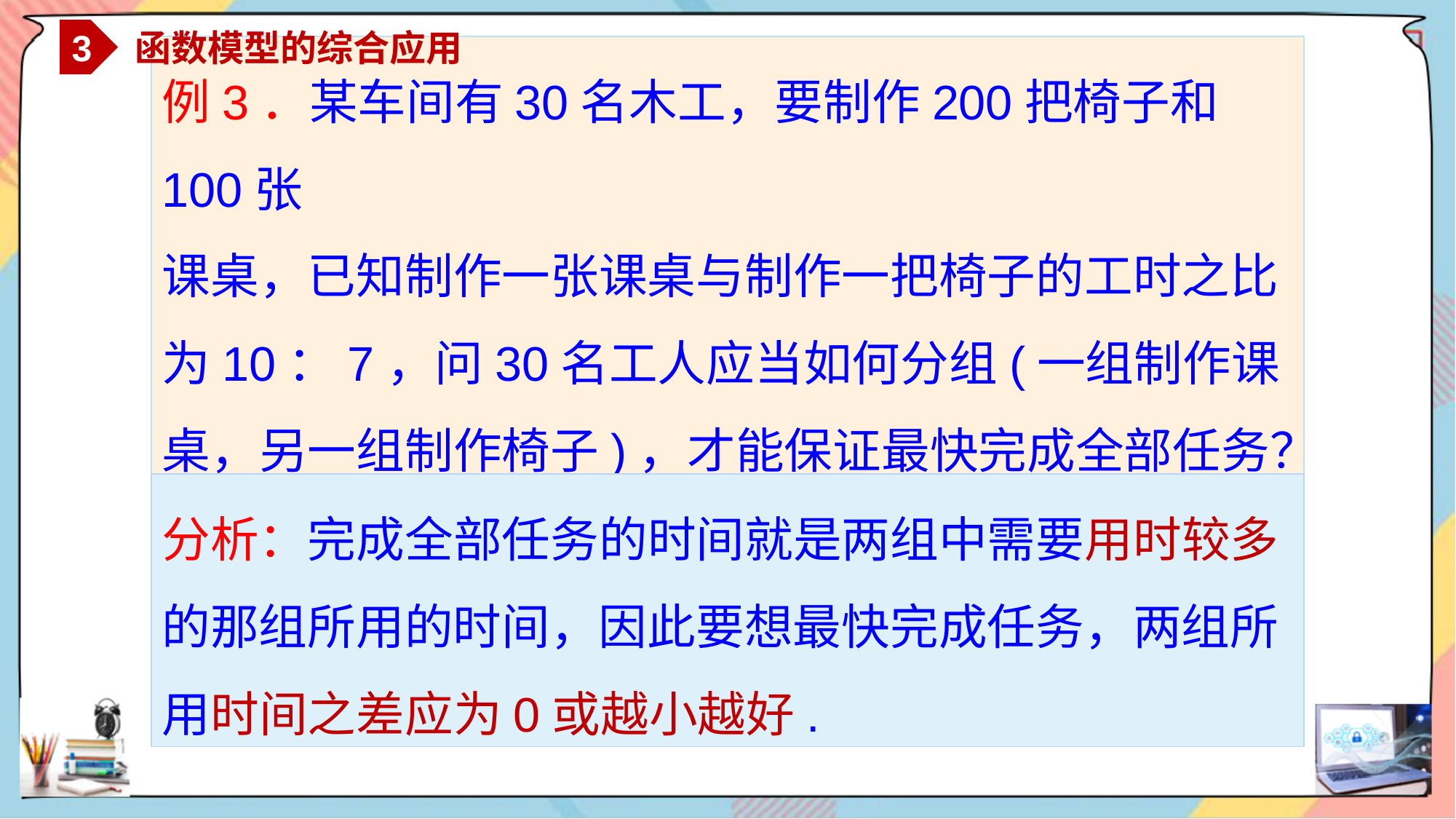

3
 函数模型的综合应用
例3．某车间有30名木工，要制作200把椅子和100张
课桌，已知制作一张课桌与制作一把椅子的工时之比为10：7，问30名工人应当如何分组(一组制作课桌，另一组制作椅子)，才能保证最快完成全部任务？
分析：完成全部任务的时间就是两组中需要用时较多的那组所用的时间，因此要想最快完成任务，两组所用时间之差应为0或越小越好.